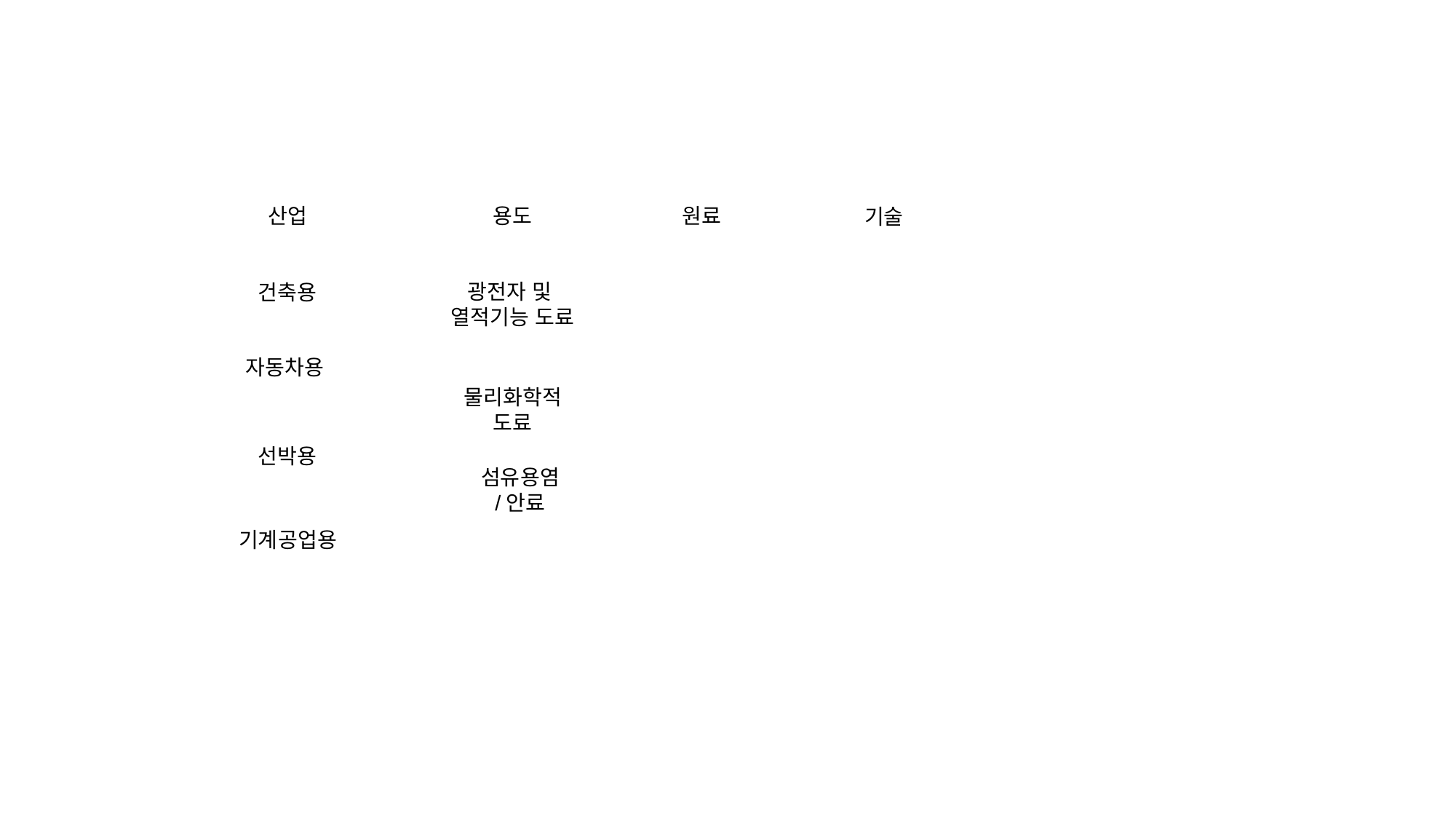

원료
용도
산업
기술
광전자 및
열적기능 도료
건축용
자동차용
물리화학적
도료
선박용
섬유용염
/안료
기계공업용